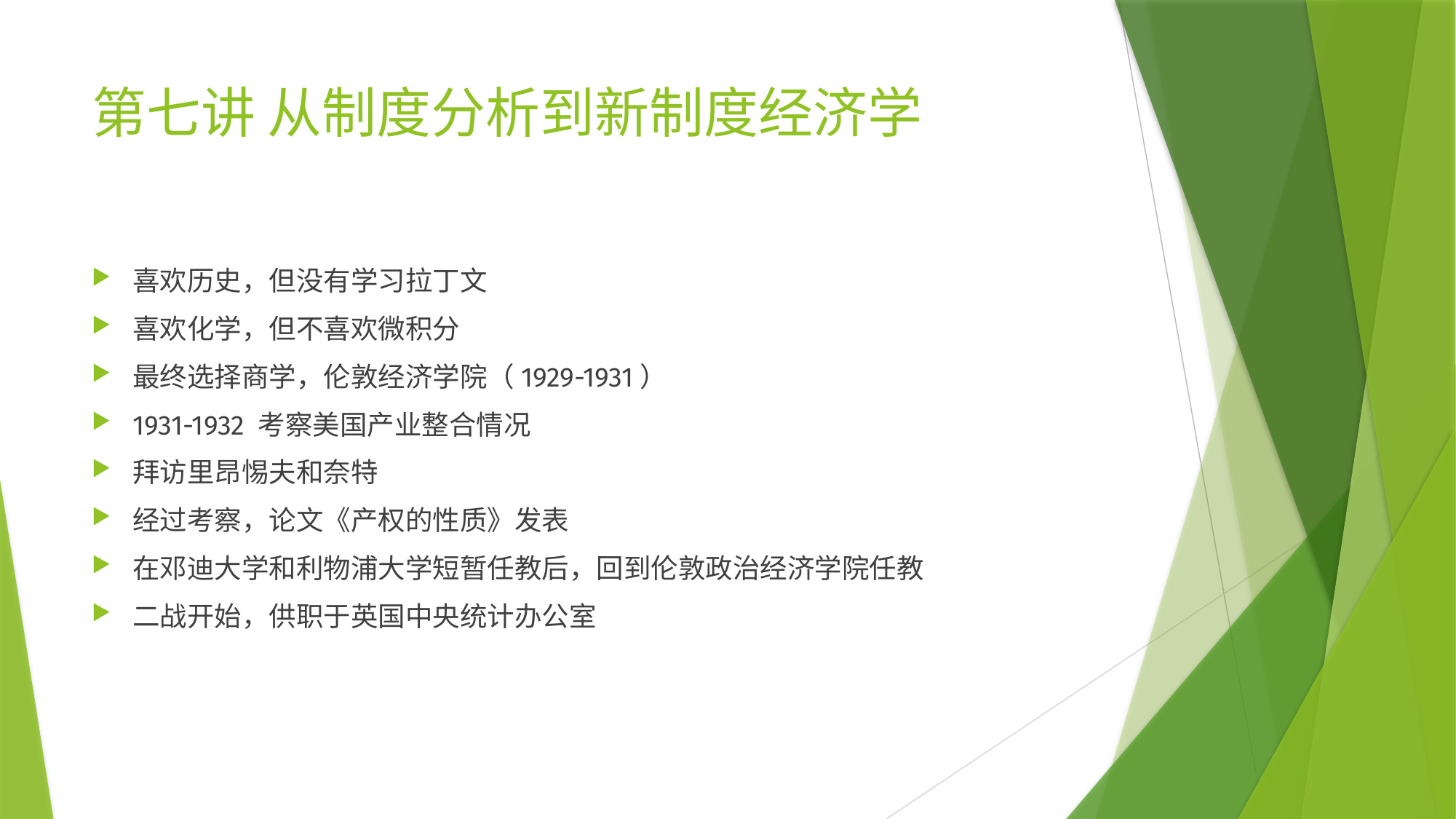

# 第七讲 从制度分析到新制度经济学
喜欢历史，但没有学习拉丁文
喜欢化学，但不喜欢微积分
最终选择商学，伦敦经济学院（1929-1931）
1931-1932 考察美国产业整合情况
拜访里昂惕夫和奈特
经过考察，论文《产权的性质》发表
在邓迪大学和利物浦大学短暂任教后，回到伦敦政治经济学院任教
二战开始，供职于英国中央统计办公室